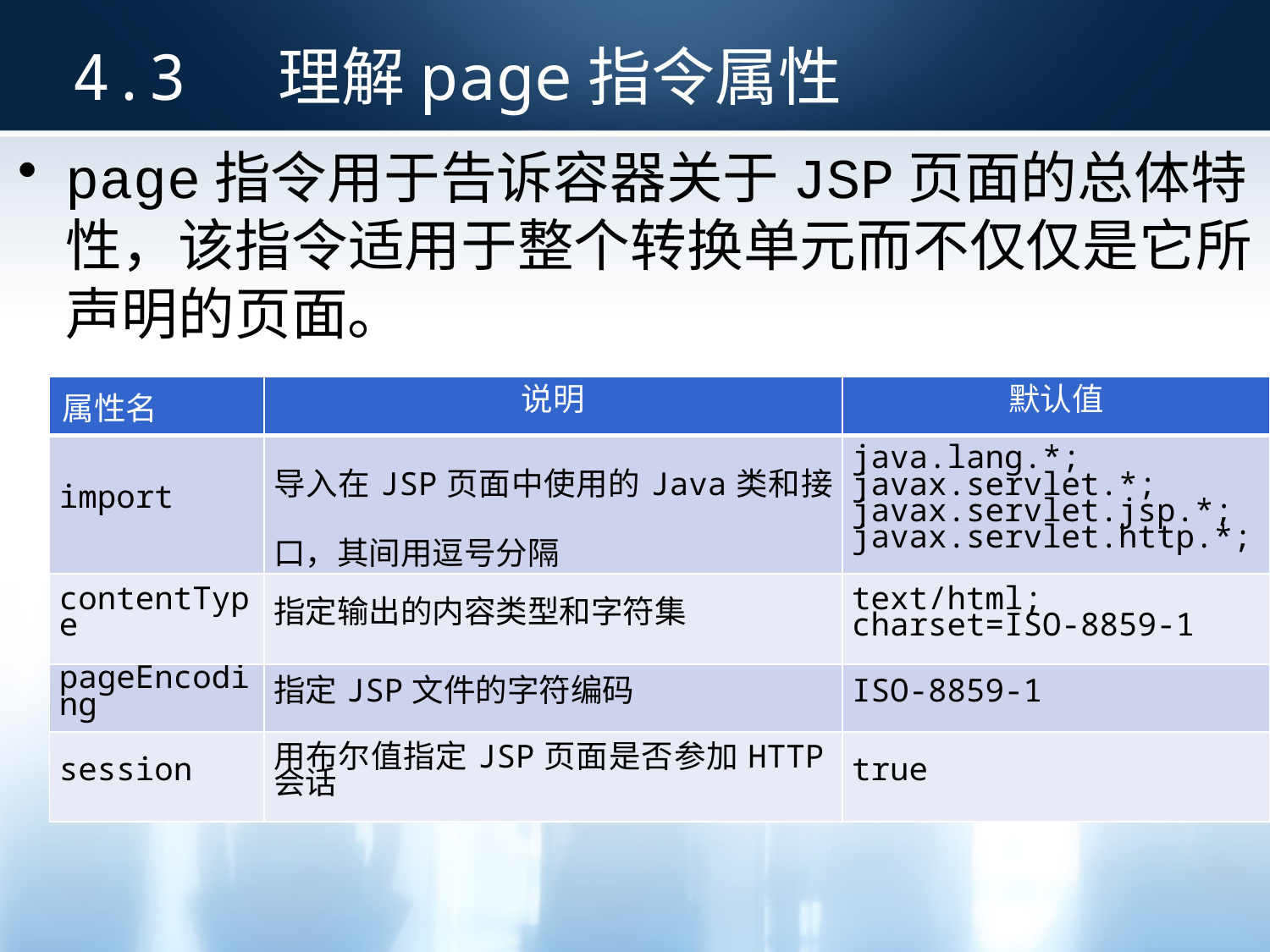

4.3  理解page指令属性
page指令用于告诉容器关于JSP页面的总体特性，该指令适用于整个转换单元而不仅仅是它所声明的页面。

             表4-3  page指令的常用属性

| 属性名 | 说明 | 默认值 |
| --- | --- | --- |
| import | 导入在JSP页面中使用的Java类和接口，其间用逗号分隔 | java.lang.\*; javax.servlet.\*; javax.servlet.jsp.\*; javax.servlet.http.\*; |
| contentType | 指定输出的内容类型和字符集 | text/html; charset=ISO-8859-1 |
| pageEncoding | 指定JSP文件的字符编码 | ISO-8859-1 |
| session | 用布尔值指定JSP页面是否参加HTTP会话 | true |